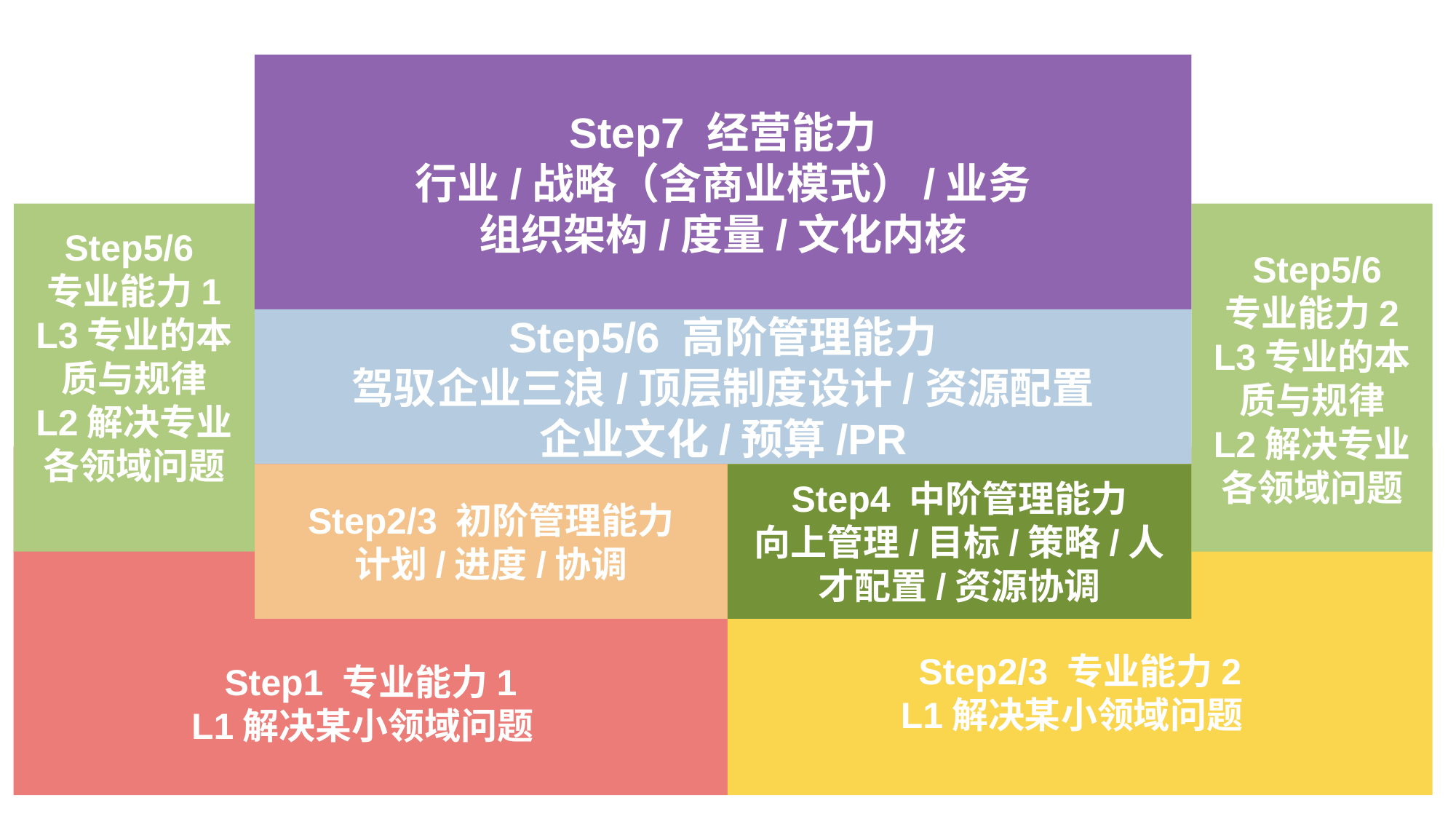

Step7 经营能力
行业/战略（含商业模式）/业务
组织架构/度量/文化内核
Step5/6
专业能力1
L3专业的本质与规律
L2解决专业各领域问题

  Step5/6
专业能力2
L3专业的本质与规律
L2解决专业各领域问题
Step5/6 高阶管理能力
驾驭企业三浪/顶层制度设计/资源配置
企业文化/预算/PR
Step5/6
专业能力2

Step1 专业能力1
L1解决某小领域问题
专业能力2

Step2/3 专业能力2
L1解决某小领域问题
Step2/3 初阶管理能力
计划/进度/协调
Step4 中阶管理能力
向上管理/目标/策略/人才配置/资源协调